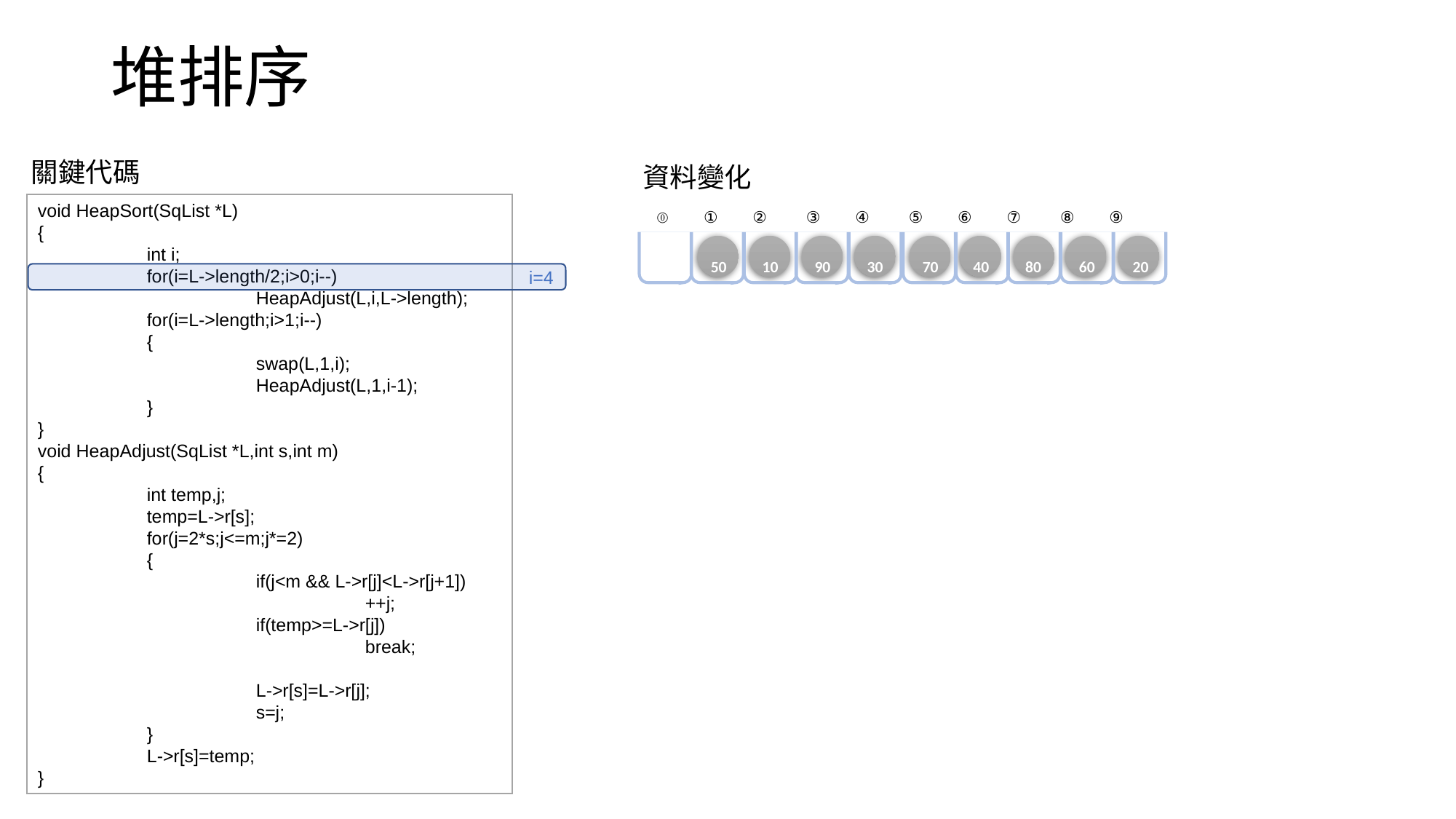

# 堆排序
關鍵代碼
資料變化
void HeapSort(SqList *L)
{
	int i;
	for(i=L->length/2;i>0;i--)
		HeapAdjust(L,i,L->length);
	for(i=L->length;i>1;i--)
	{
		swap(L,1,i); 				HeapAdjust(L,1,i-1);
	}
}
void HeapAdjust(SqList *L,int s,int m)
{
	int temp,j;
	temp=L->r[s];
	for(j=2*s;j<=m;j*=2)
	{
		if(j<m && L->r[j]<L->r[j+1])
			++j;
		if(temp>=L->r[j])
			break;
		L->r[s]=L->r[j];
		s=j;
	}
	L->r[s]=temp;
}
  ⓪        ①        ②         ③        ④         ⑤        ⑥        ⑦         ⑧        ⑨

50
10
90
30
70
40
80
60
20

i=4